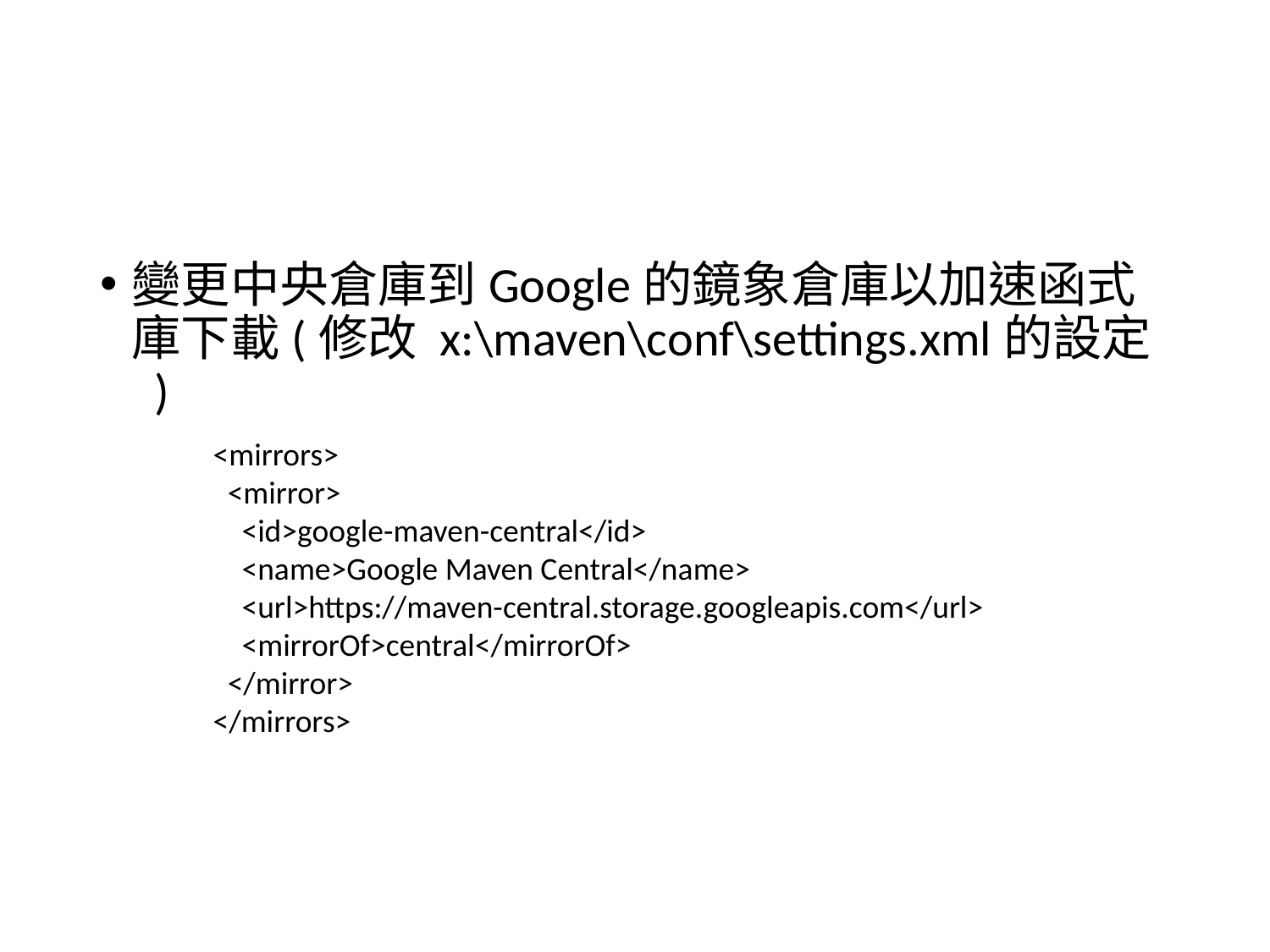

#
變更中央倉庫到Google的鏡象倉庫以加速函式庫下載(修改 x:\maven\conf\settings.xml的設定 )

<mirrors>
  <mirror>
    <id>google-maven-central</id>
    <name>Google Maven Central</name>
    <url>https://maven-central.storage.googleapis.com</url>
    <mirrorOf>central</mirrorOf>
  </mirror>
</mirrors>